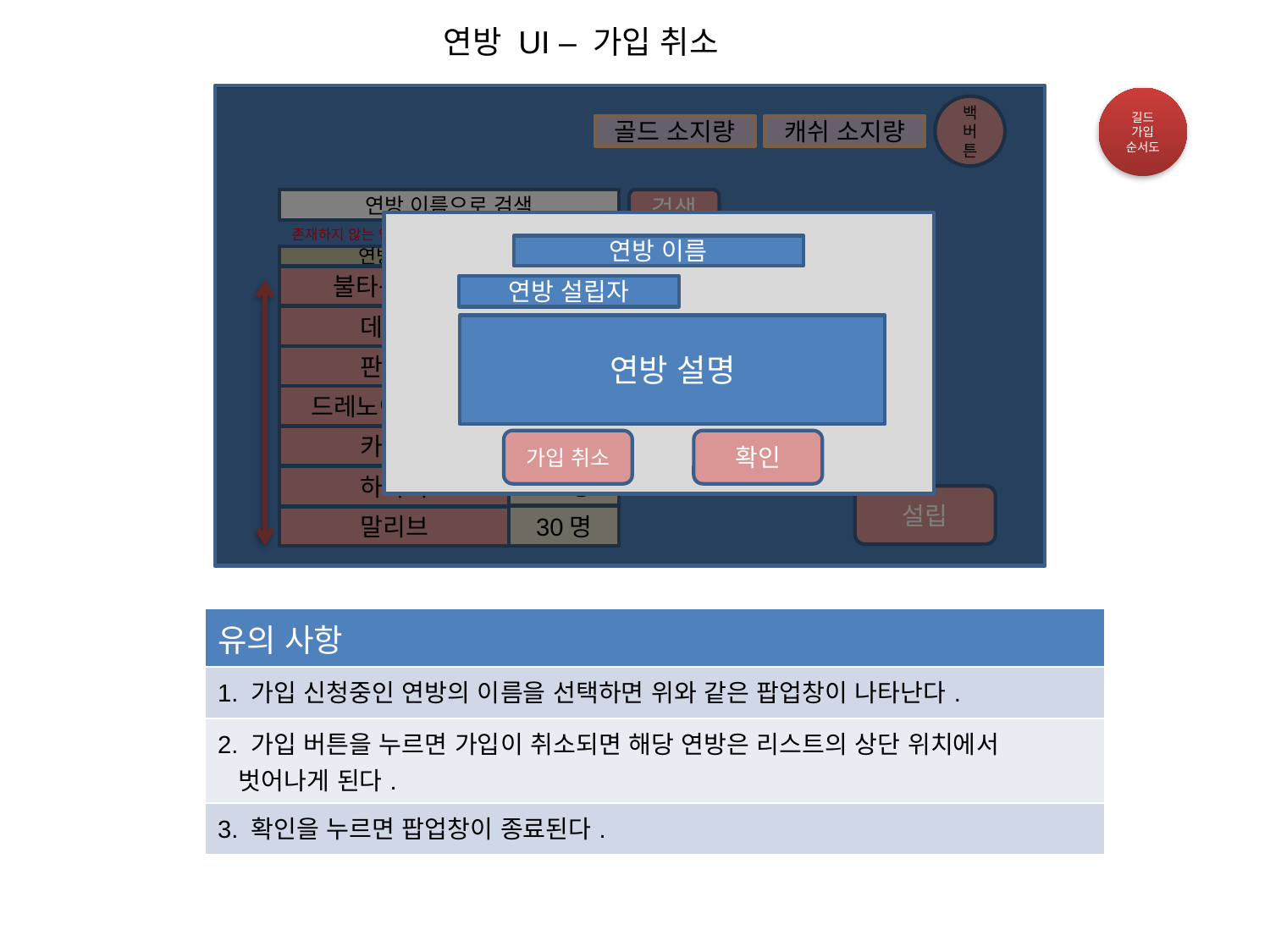

연방 UI – 가입 취소

백버튼
골드 소지량
캐쉬 소지량
연방 이름으로 검색
검색
존재하지 않는 연방이름 입니다.
연방이름
상태
불타는 성전
초대중
가입신청중
데스윙
가입신청중
판다렌
가입신청중
드레노어의 군주
30명
카리브
30명
하와이
설립
30명
말리브
길드 가입
순서도

연방 이름
연방 설립자
연방 설명
가입 취소
확인
| 유의 사항 |
| --- |
| 1. 가입 신청중인 연방의 이름을 선택하면 위와 같은 팝업창이 나타난다. |
| 2. 가입 버튼을 누르면 가입이 취소되면 해당 연방은 리스트의 상단 위치에서 벗어나게 된다. |
| 3. 확인을 누르면 팝업창이 종료된다. |